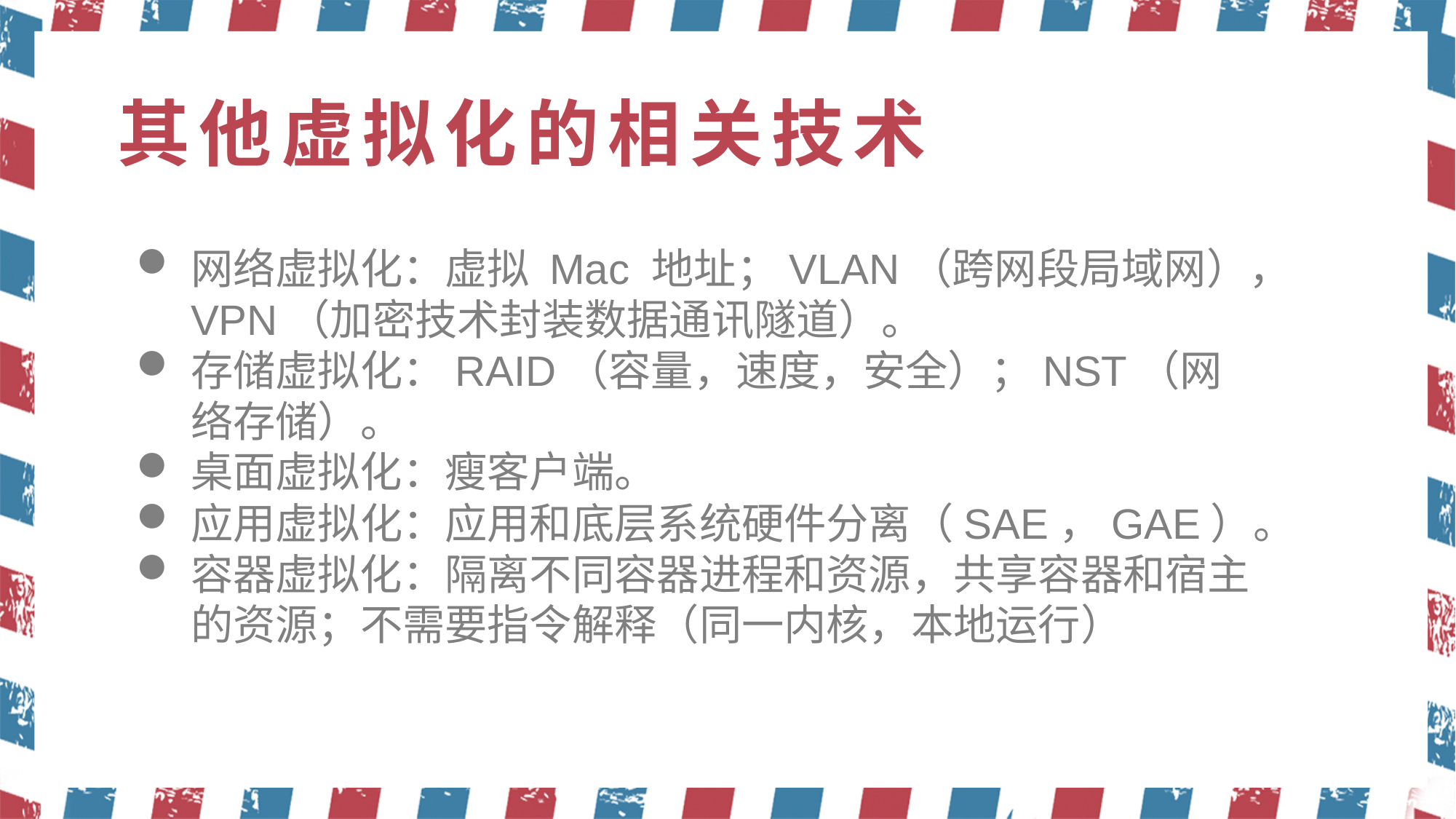

其他虚拟化的相关技术
网络虚拟化：虚拟 Mac 地址；VLAN（跨网段局域网），VPN（加密技术封装数据通讯隧道）。
存储虚拟化：RAID（容量，速度，安全）；NST（网络存储）。
桌面虚拟化：瘦客户端。
应用虚拟化：应用和底层系统硬件分离（SAE，GAE）。
容器虚拟化：隔离不同容器进程和资源，共享容器和宿主的资源；不需要指令解释（同一内核，本地运行）